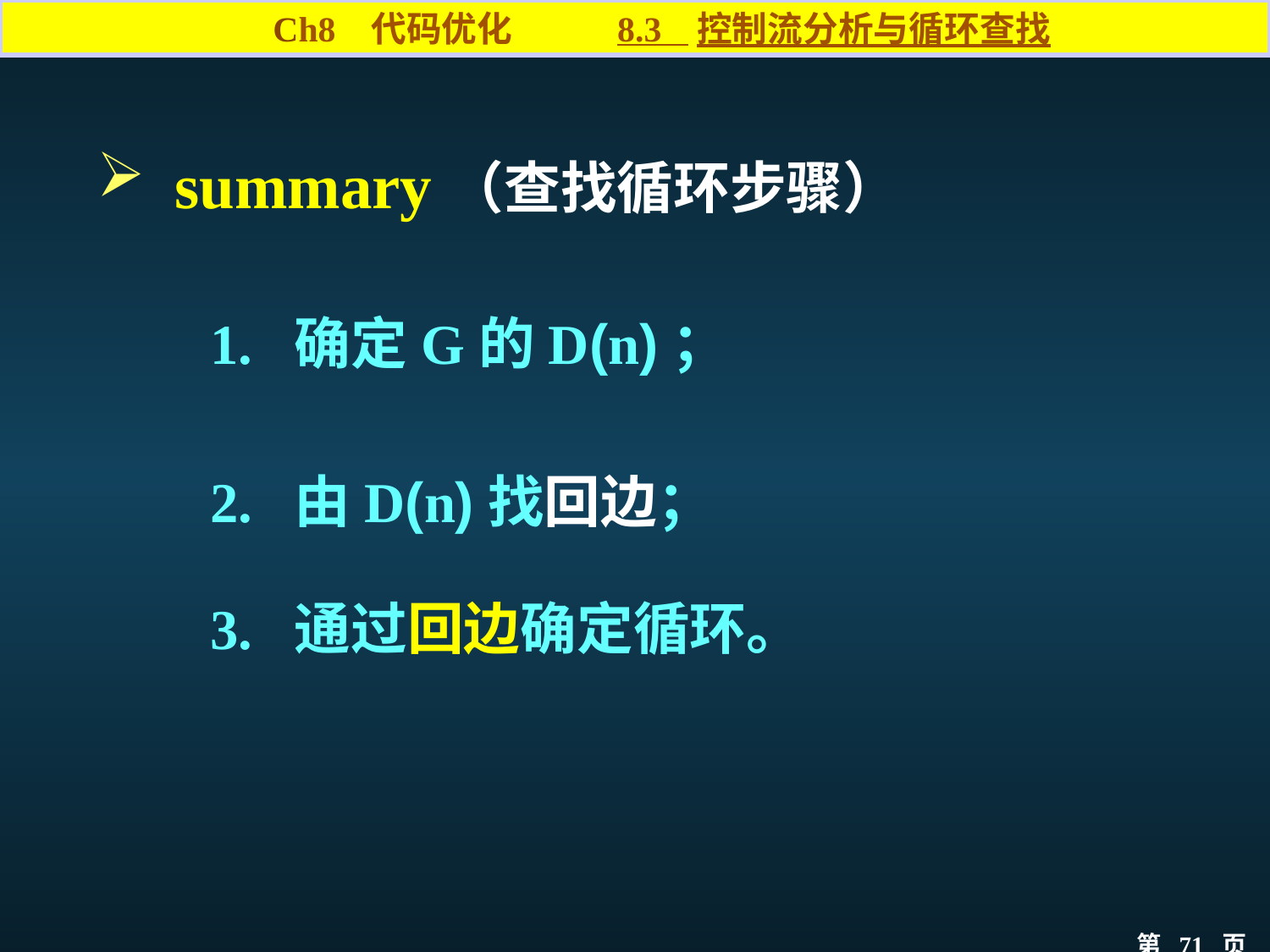

Ch8   代码优化            8.3   控制流分析与循环查找
  summary（查找循环步骤）
1.  确定G的D(n)；
2.  由D(n)找回边；
3.  通过回边确定循环。